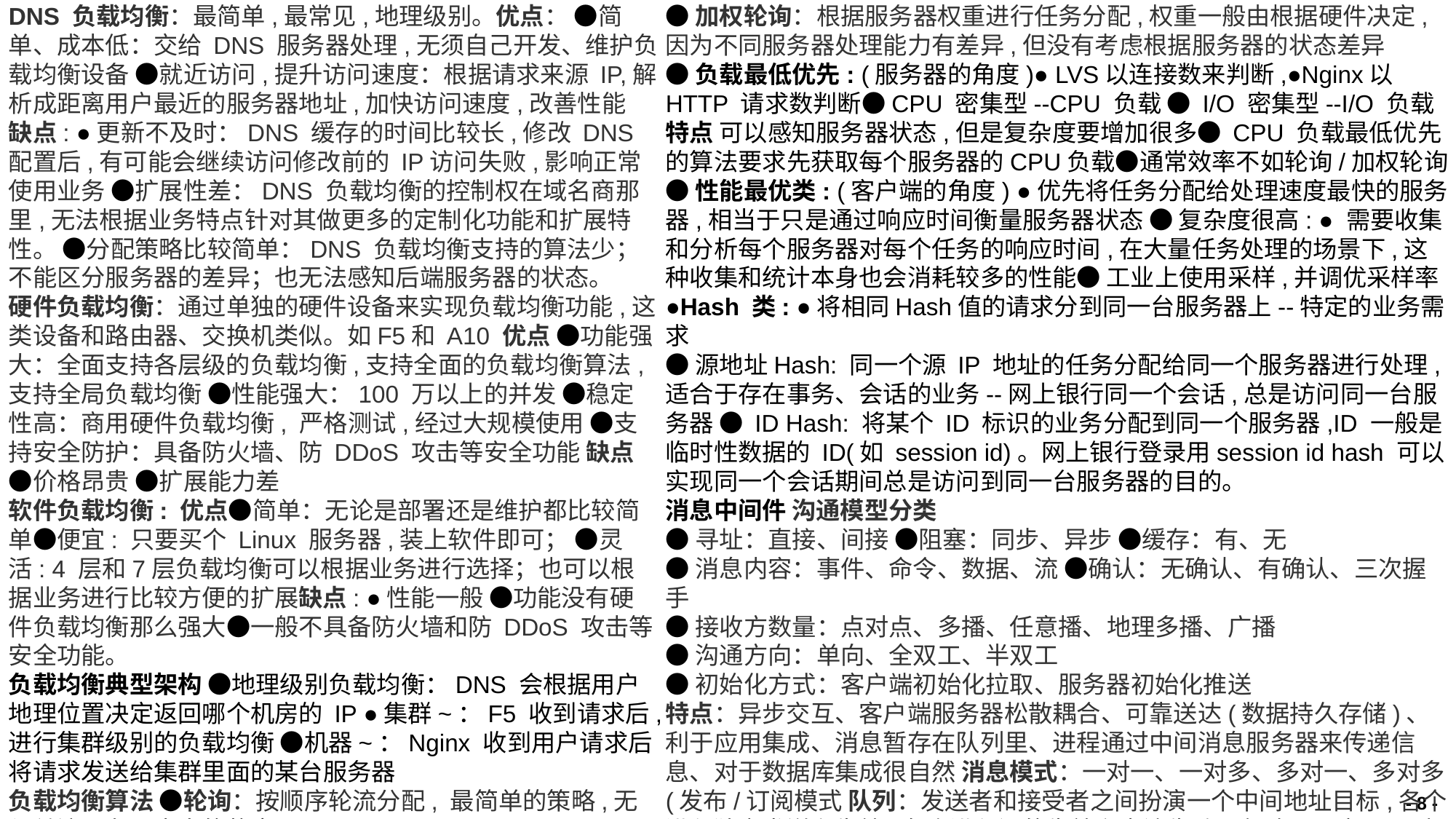

DNS 负载均衡：最简单,最常见,地理级别。优点： ●简单、成本低：交给 DNS 服务器处理,无须自己开发、维护负载均衡设备 ●就近访问,提升访问速度：根据请求来源 IP,解析成距离用户最近的服务器地址,加快访问速度,改善性能
缺点: ●更新不及时：DNS 缓存的时间比较长,修改 DNS 配置后,有可能会继续访问修改前的 IP访问失败,影响正常使用业务 ●扩展性差：DNS 负载均衡的控制权在域名商那里,无法根据业务特点针对其做更多的定制化功能和扩展特性。 ●分配策略比较简单：DNS 负载均衡支持的算法少；不能区分服务器的差异；也无法感知后端服务器的状态。
硬件负载均衡：通过单独的硬件设备来实现负载均衡功能,这类设备和路由器、交换机类似。如F5和 A10 优点 ●功能强大：全面支持各层级的负载均衡,支持全面的负载均衡算法,支持全局负载均衡 ●性能强大：100 万以上的并发 ●稳定性高：商用硬件负载均衡, 严格测试,经过大规模使用 ●支持安全防护：具备防火墙、防 DDoS 攻击等安全功能 缺点●价格昂贵 ●扩展能力差
软件负载均衡: 优点●简单：无论是部署还是维护都比较简单●便宜: 只要买个 Linux 服务器,装上软件即可； ●灵活: 4 层和7层负载均衡可以根据业务进行选择；也可以根据业务进行比较方便的扩展缺点: ●性能一般 ●功能没有硬件负载均衡那么强大●一般不具备防火墙和防 DDoS 攻击等安全功能。
负载均衡典型架构 ●地理级别负载均衡：DNS 会根据用户地理位置决定返回哪个机房的 IP ●集群~：F5 收到请求后,进行集群级别的负载均衡 ●机器~：Nginx 收到用户请求后将请求发送给集群里面的某台服务器
负载均衡算法 ●轮询：按顺序轮流分配, 最简单的策略,无须关注服务器本身的状态
●加权轮询：根据服务器权重进行任务分配,权重一般由根据硬件决定,因为不同服务器处理能力有差异,但没有考虑根据服务器的状态差异
●负载最低优先: (服务器的角度)● LVS以连接数来判断,●Nginx以HTTP 请求数判断●CPU 密集型--CPU 负载 ● I/O 密集型--I/O 负载 特点 可以感知服务器状态,但是复杂度要增加很多● CPU 负载最低优先的算法要求先获取每个服务器的CPU负载●通常效率不如轮询/加权轮询
●性能最优类: (客户端的角度) ●优先将任务分配给处理速度最快的服务器,相当于只是通过响应时间衡量服务器状态 ● 复杂度很高: ● 需要收集和分析每个服务器对每个任务的响应时间,在大量任务处理的场景下,这种收集和统计本身也会消耗较多的性能● 工业上使用采样,并调优采样率
●Hash 类: ●将相同Hash值的请求分到同一台服务器上--特定的业务需求
●源地址Hash: 同一个源 IP 地址的任务分配给同一个服务器进行处理,适合于存在事务、会话的业务--网上银行同一个会话,总是访问同一台服务器 ● ID Hash: 将某个 ID 标识的业务分配到同一个服务器,ID 一般是临时性数据的 ID(如 session id)。网上银行登录用session id hash 可以实现同一个会话期间总是访问到同一台服务器的目的。
消息中间件 沟通模型分类
●寻址：直接、间接 ●阻塞：同步、异步 ●缓存：有、无
●消息内容：事件、命令、数据、流 ●确认：无确认、有确认、三次握手
●接收方数量：点对点、多播、任意播、地理多播、广播
●沟通方向：单向、全双工、半双工
●初始化方式：客户端初始化拉取、服务器初始化推送
特点：异步交互、客户端服务器松散耦合、可靠送达(数据持久存储)、利于应用集成、消息暂存在队列里、进程通过中间消息服务器来传递信息、对于数据库集成很自然 消息模式：一对一、一对多、多对一、多对多(发布/订阅模式 队列：发送者和接受者之间扮演一个中间地址目标,各个进程独立发送和失效,各个进程间的失效和交流失败可忽略——实现了时间解耦、位置解耦 信息优先级：最高优先级优先、权重优先发